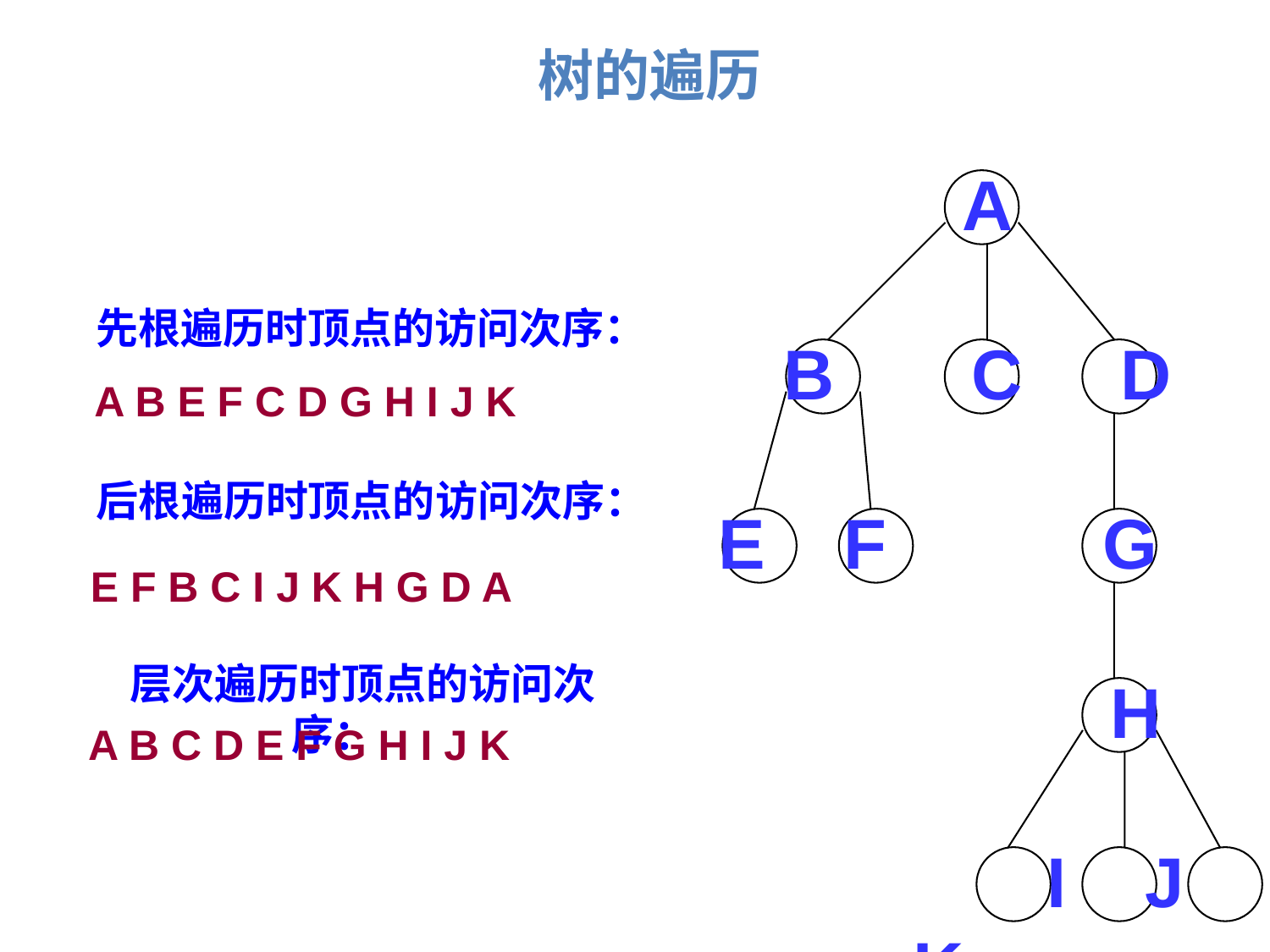

# 树的遍历
     A

    B       C     D

E    F           G

                    H

                     I    J    K

      先根遍历时顶点的访问次序：

A B E F C D G H I J K

       后根遍历时顶点的访问次序：

E F B C I J K H G D A

     层次遍历时顶点的访问次序：

A B C D E F G H I J K